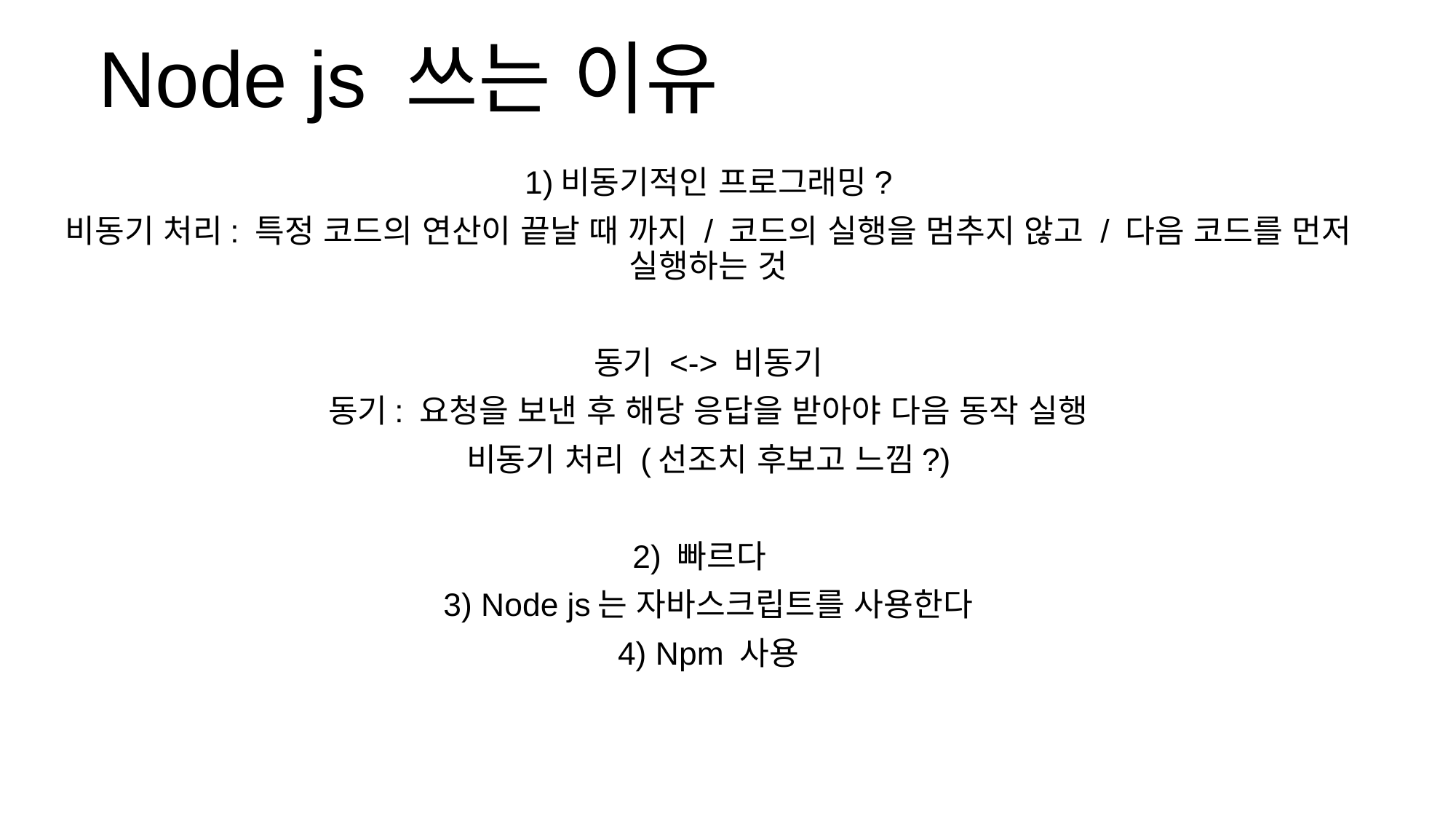

# Node js 쓰는 이유
1)비동기적인 프로그래밍?
비동기 처리: 특정 코드의 연산이 끝날 때 까지 / 코드의 실행을 멈추지 않고 / 다음 코드를 먼저 실행하는 것

동기 <-> 비동기
동기: 요청을 보낸 후 해당 응답을 받아야 다음 동작 실행
비동기 처리 (선조치 후보고 느낌?)

2) 빠르다
3) Node js는 자바스크립트를 사용한다
4) Npm 사용